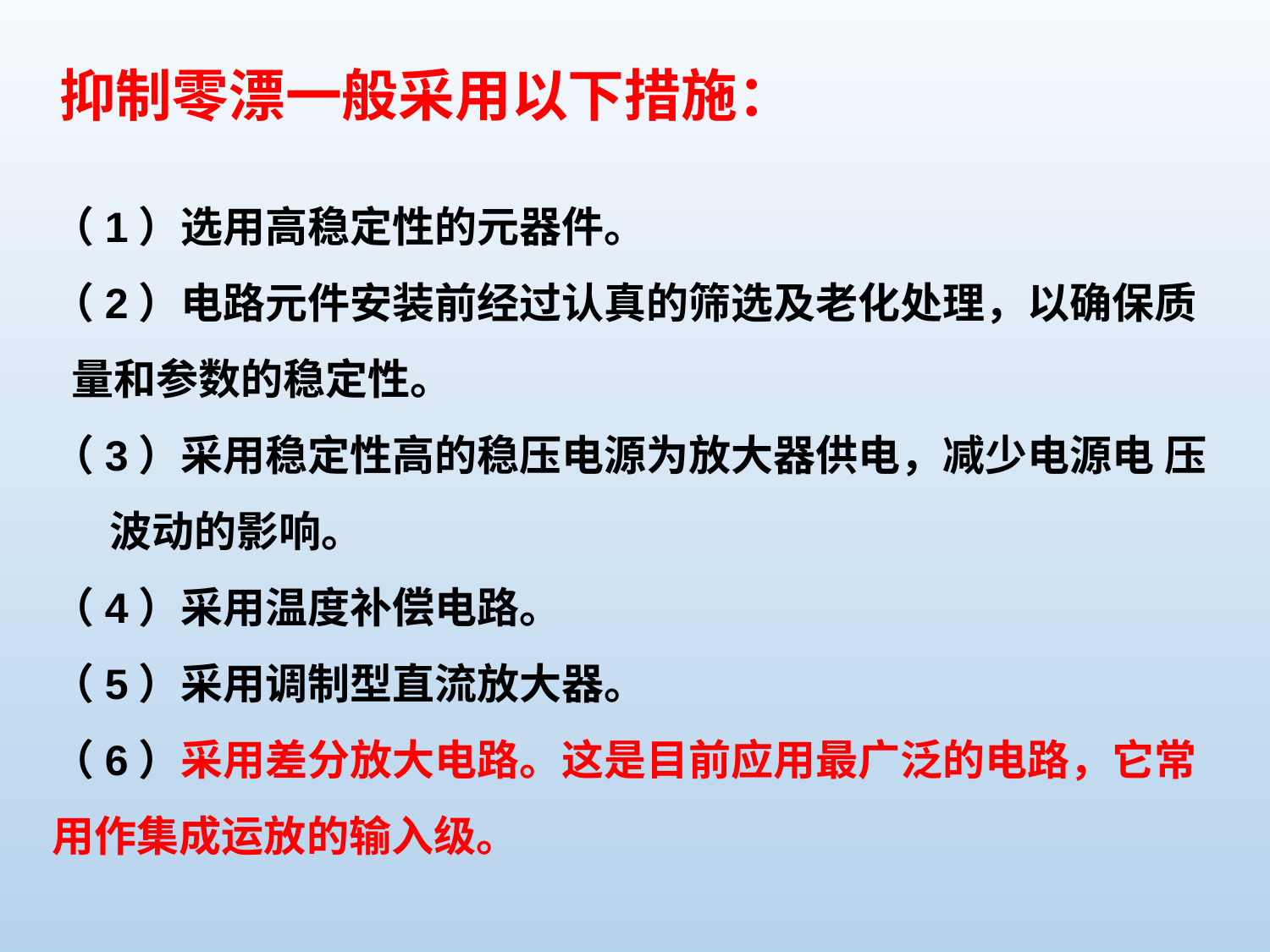

抑制零漂一般采用以下措施：
（1）选用高稳定性的元器件。
（2）电路元件安装前经过认真的筛选及老化处理，以确保质     量和参数的稳定性。
（3）采用稳定性高的稳压电源为放大器供电，减少电源电 压        波动的影响。
（4）采用温度补偿电路。
（5）采用调制型直流放大器。
（6）采用差分放大电路。这是目前应用最广泛的电路，它常用作集成运放的输入级。